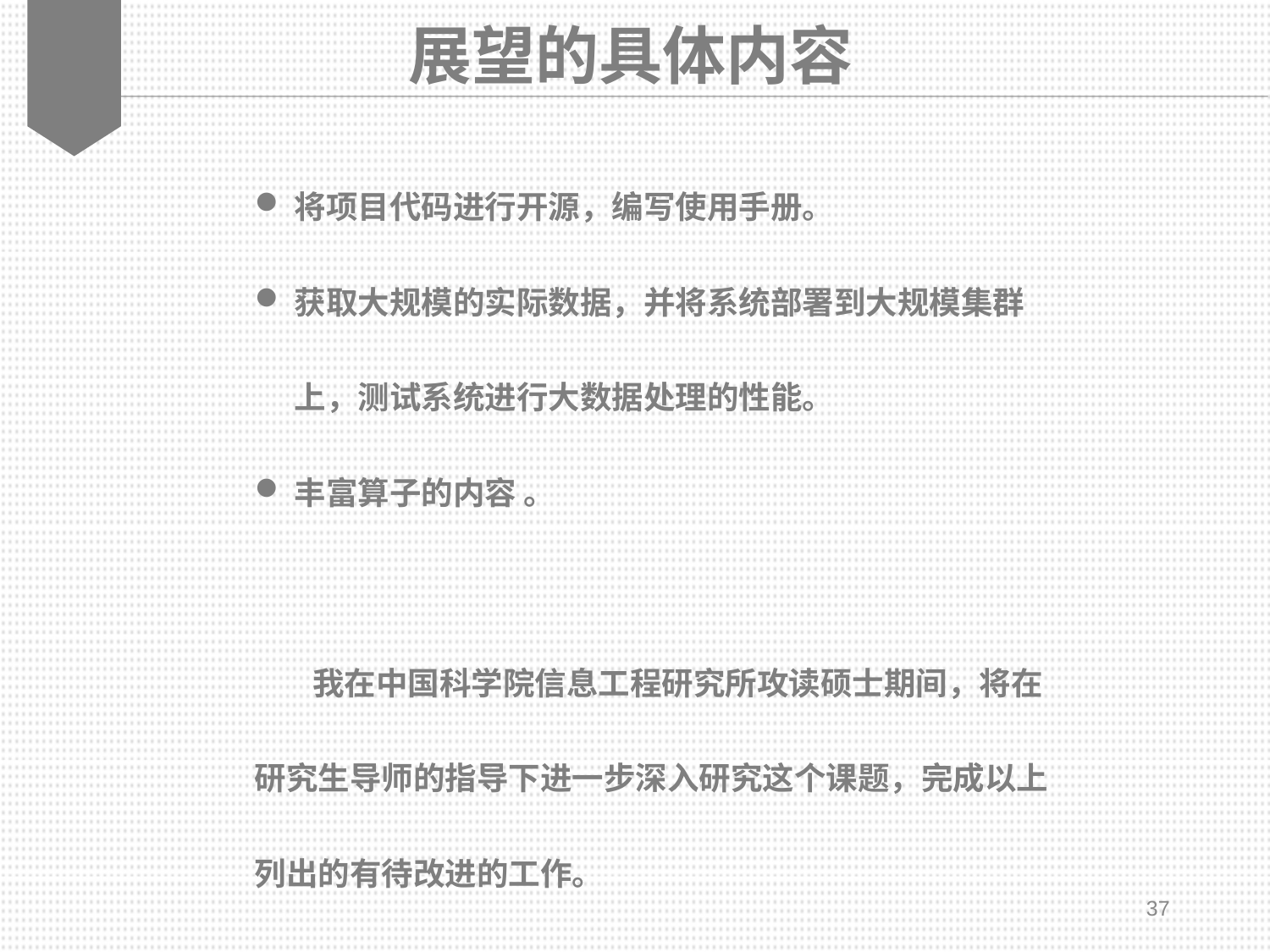

展望的具体内容

将项目代码进行开源，编写使用手册。
获取大规模的实际数据，并将系统部署到大规模集群上，测试系统进行大数据处理的性能。
丰富算子的内容 。

       我在中国科学院信息工程研究所攻读硕士期间，将在研究生导师的指导下进一步深入研究这个课题，完成以上列出的有待改进的工作。
37